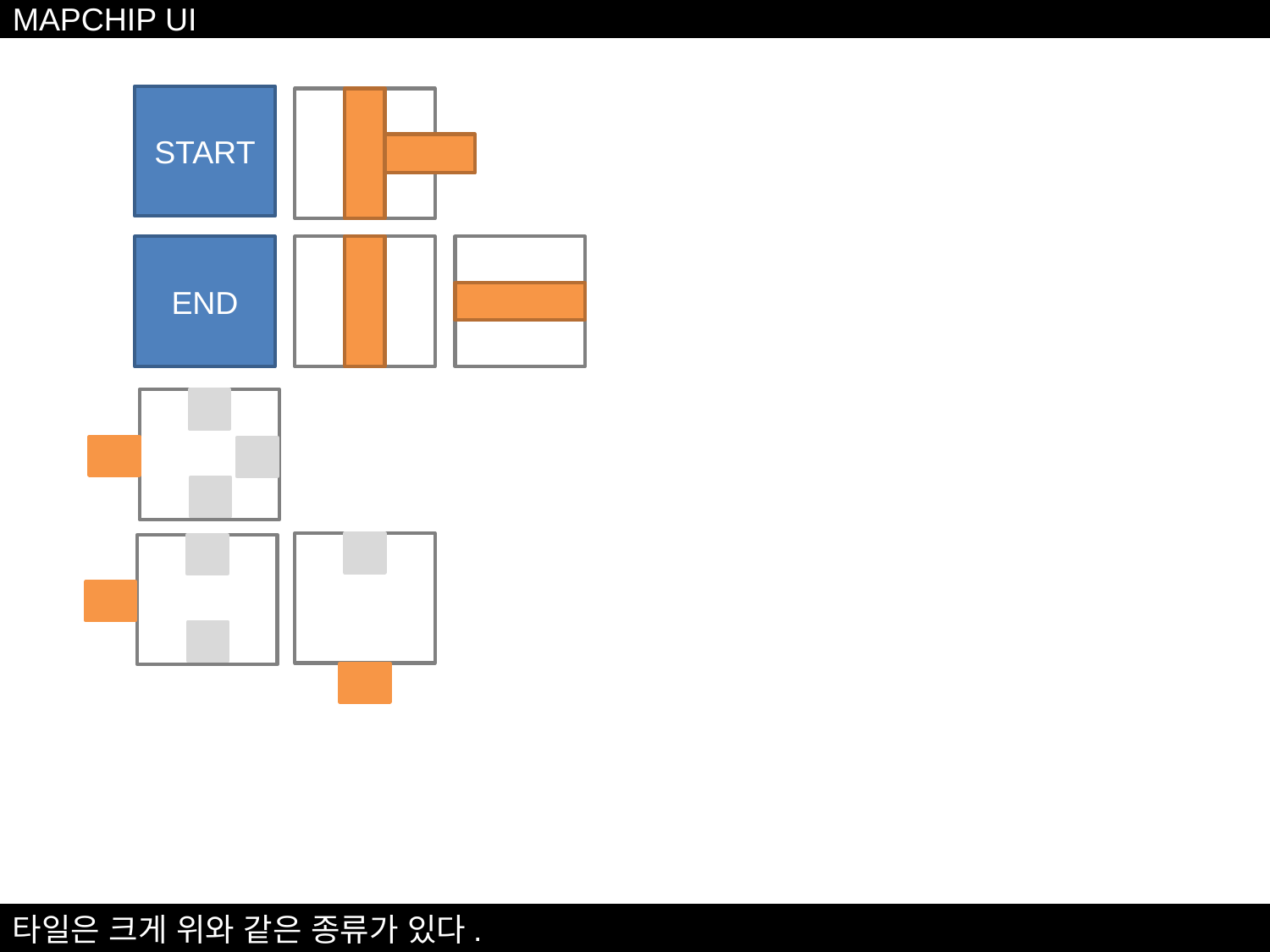

MAPCHIP UI
START

END

타일은 크게 위와 같은 종류가 있다.